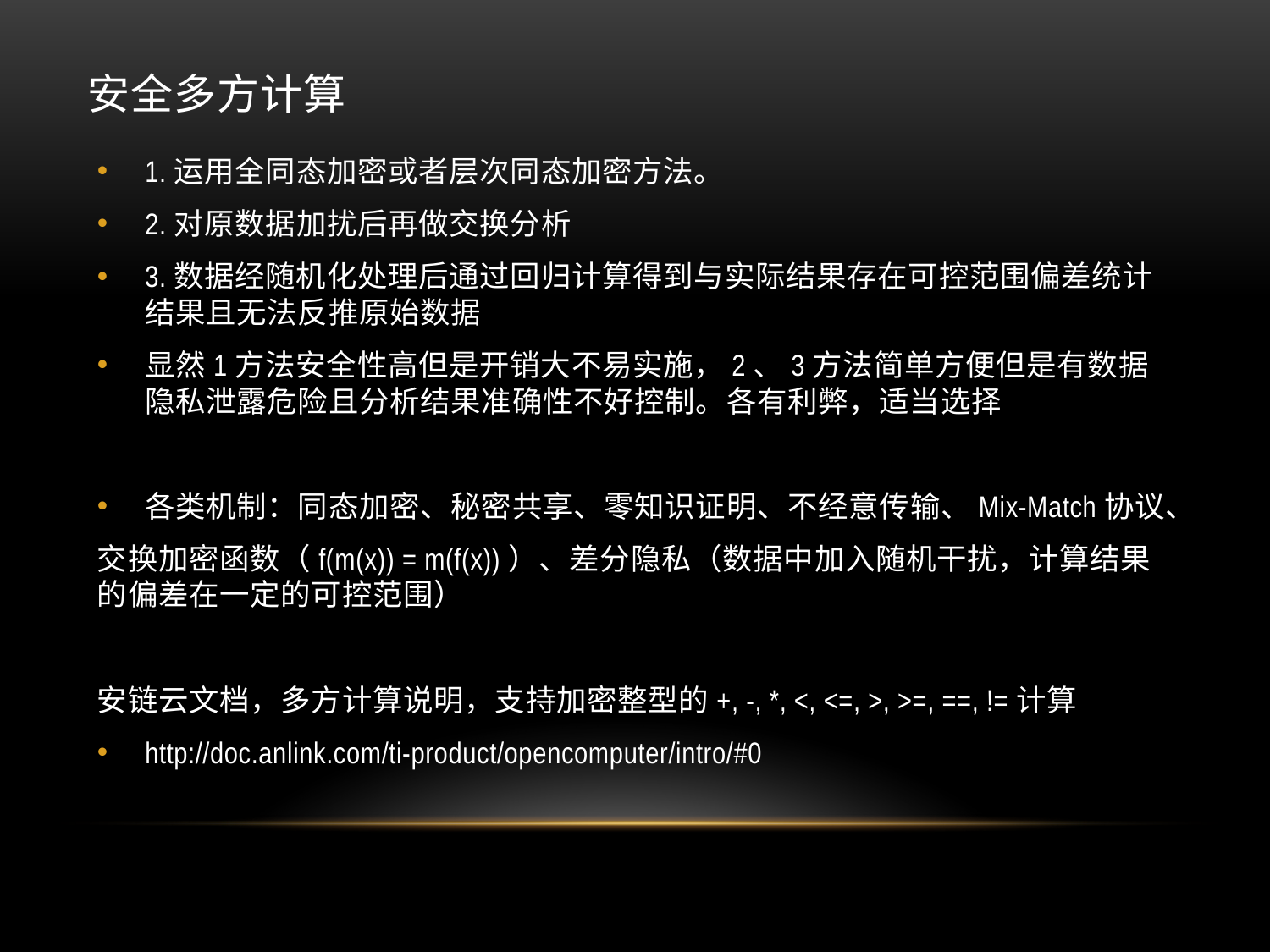

# 安全多方计算
1.运用全同态加密或者层次同态加密方法。
2.对原数据加扰后再做交换分析
3.数据经随机化处理后通过回归计算得到与实际结果存在可控范围偏差统计结果且无法反推原始数据
显然1方法安全性高但是开销大不易实施，2、3方法简单方便但是有数据隐私泄露危险且分析结果准确性不好控制。各有利弊，适当选择

各类机制：同态加密、秘密共享、零知识证明、不经意传输、Mix-Match协议、
交换加密函数（f(m(x)) = m(f(x))）、差分隐私（数据中加入随机干扰，计算结果的偏差在一定的可控范围）

安链云文档，多方计算说明，支持加密整型的+, -, *, <, <=, >, >=, ==, !=计算
http://doc.anlink.com/ti-product/opencomputer/intro/#0